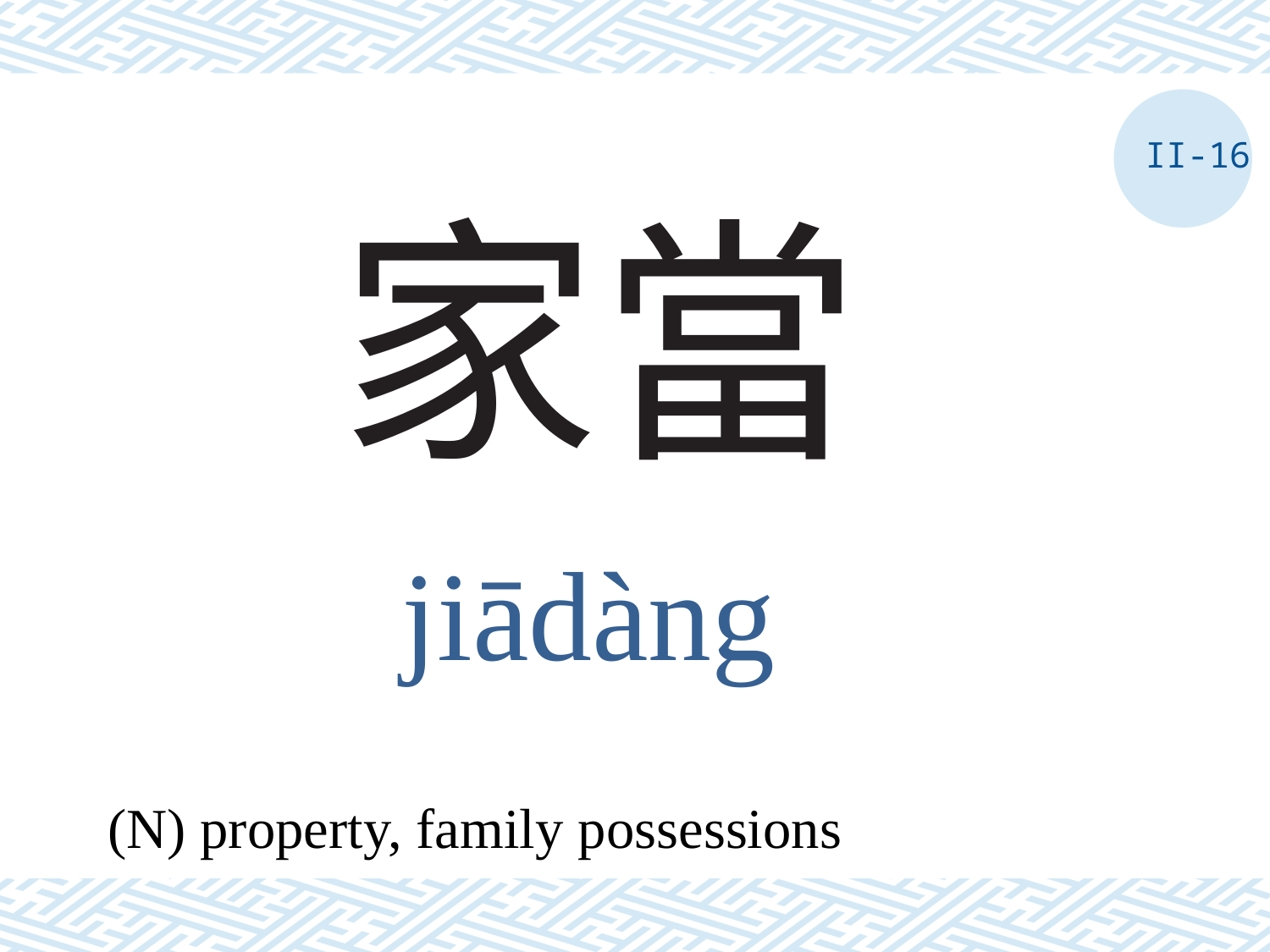

II-16

# 家當
jiādàng
(N) property, family possessions